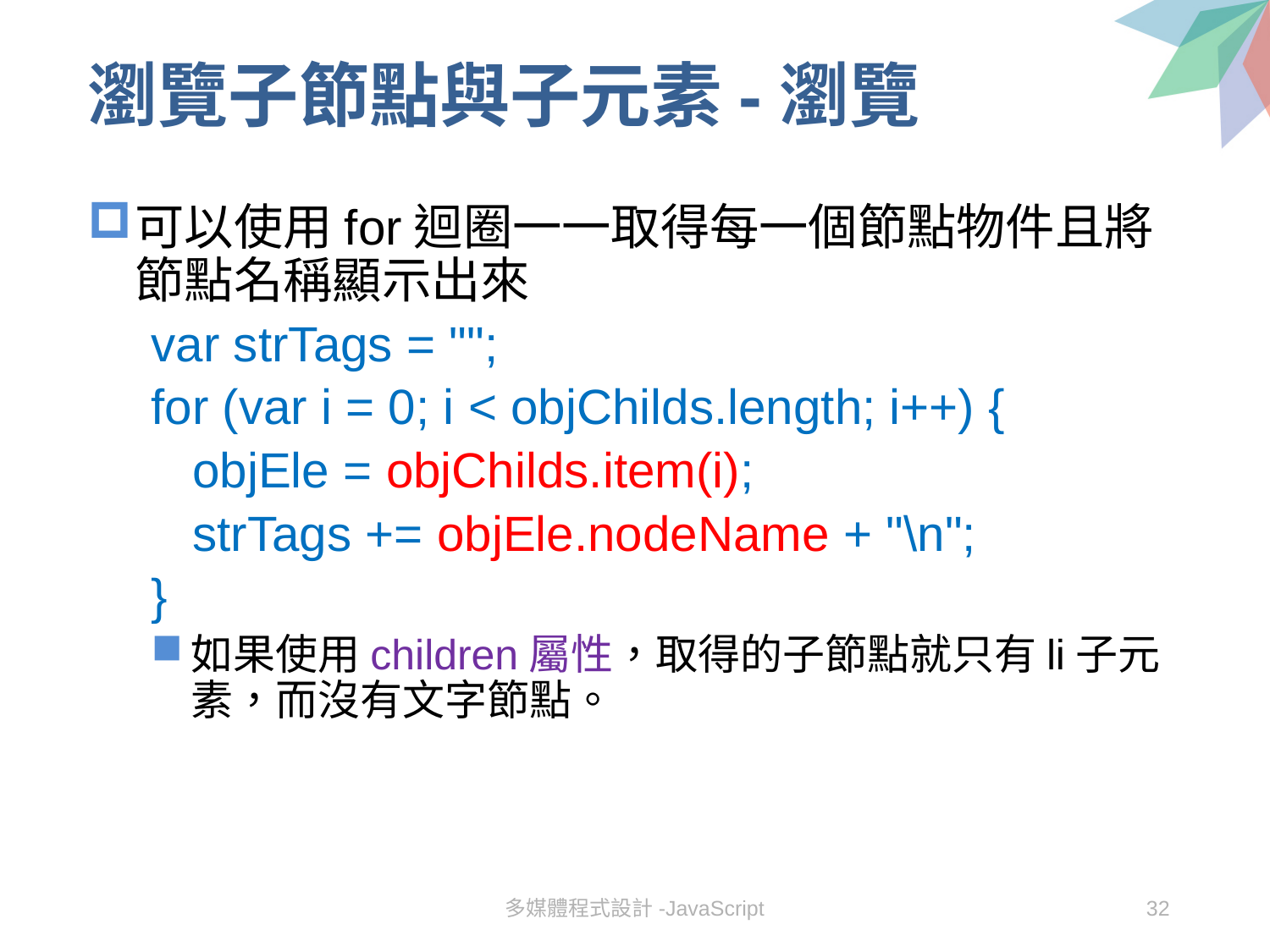

# 瀏覽子節點與子元素-瀏覽
可以使用for迴圈一一取得每一個節點物件且將節點名稱顯示出來
var strTags = "";
for (var i = 0; i < objChilds.length; i++) {
   objEle = objChilds.item(i);
   strTags += objEle.nodeName + "\n";
}
如果使用children屬性，取得的子節點就只有li子元素，而沒有文字節點。
多媒體程式設計-JavaScript
32